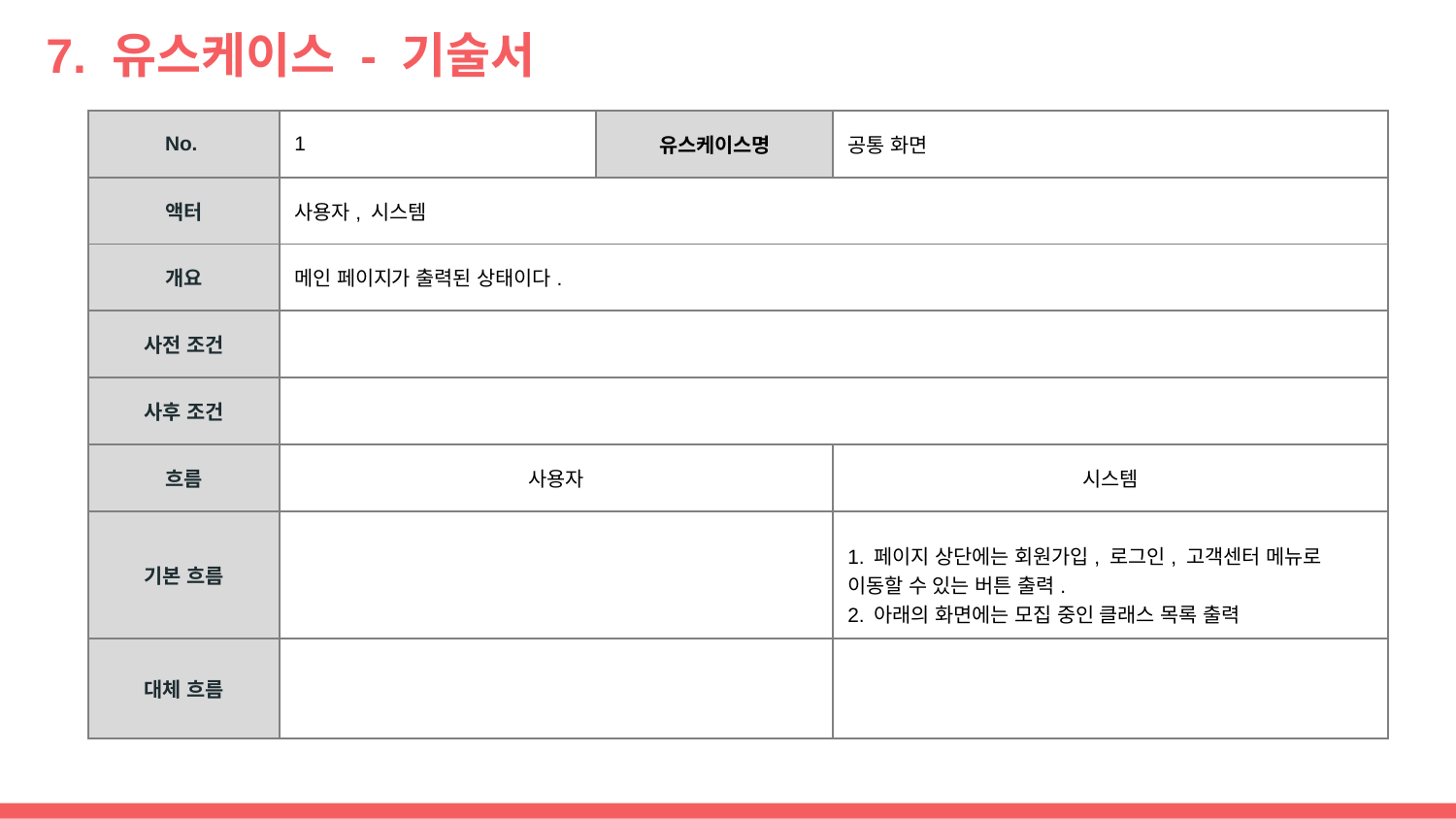

# 7. 유스케이스 - 기술서
| No. | 1 | 유스케이스명 | 공통 화면 |
| --- | --- | --- | --- |
| 액터 | 사용자, 시스템 |  |  |
| 개요 | 메인 페이지가 출력된 상태이다. |  |  |
| 사전 조건 |  |  |  |
| 사후 조건 |  |  |  |
| 흐름 | 사용자 |  | 시스템 |
| 기본 흐름 |  |  | 1. 페이지 상단에는 회원가입, 로그인, 고객센터 메뉴로 이동할 수 있는 버튼 출력. 2. 아래의 화면에는 모집 중인 클래스 목록 출력 |
| 대체 흐름 |  |  |  |